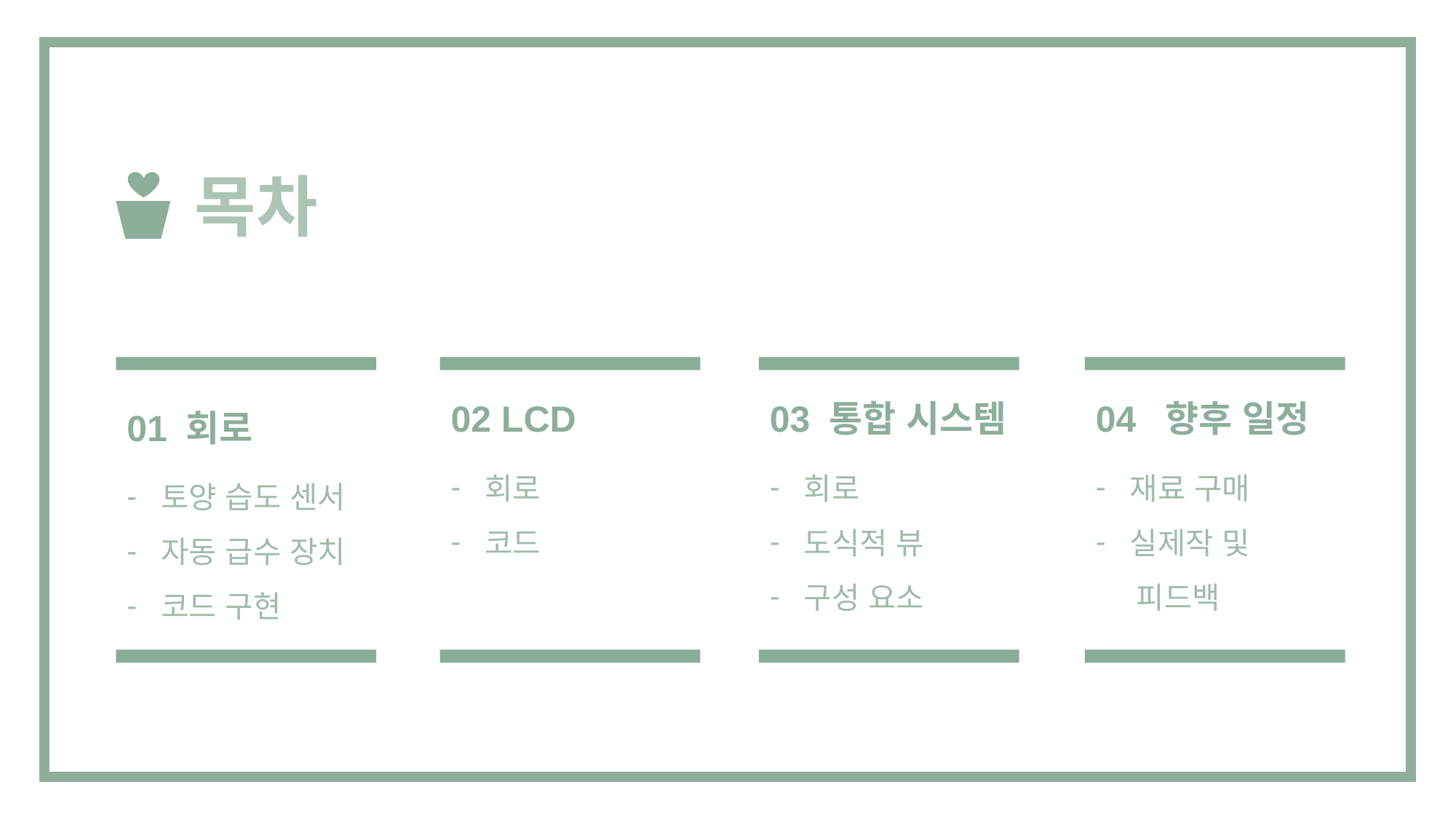

목차

03 통합 시스템
회로
도식적 뷰
구성 요소

02 LCD
회로
코드

04  향후 일정
재료 구매
실제작 및
    피드백

01 회로
토양 습도 센서
자동 급수 장치
코드 구현